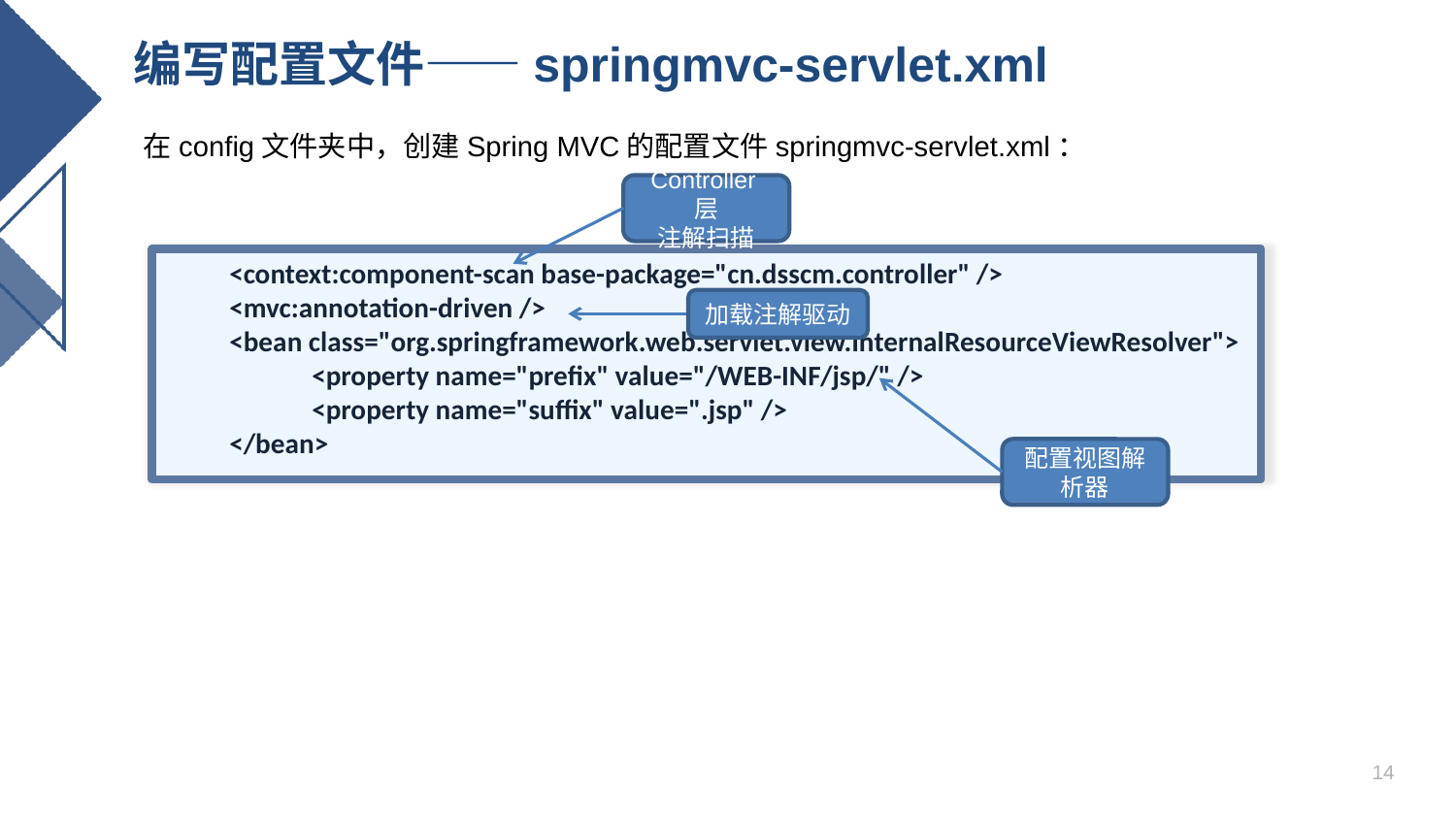

# 编写配置文件——springmvc-servlet.xml
在config文件夹中，创建Spring MVC的配置文件springmvc-servlet.xml：
Controller层
注解扫描
          <context:component-scan base-package="cn.dsscm.controller" />
          <mvc:annotation-driven />
          <bean class="org.springframework.web.servlet.view.InternalResourceViewResolver">
	<property name="prefix" value="/WEB-INF/jsp/" />
	<property name="suffix" value=".jsp" />
          </bean>
加载注解驱动
配置视图解析器
14